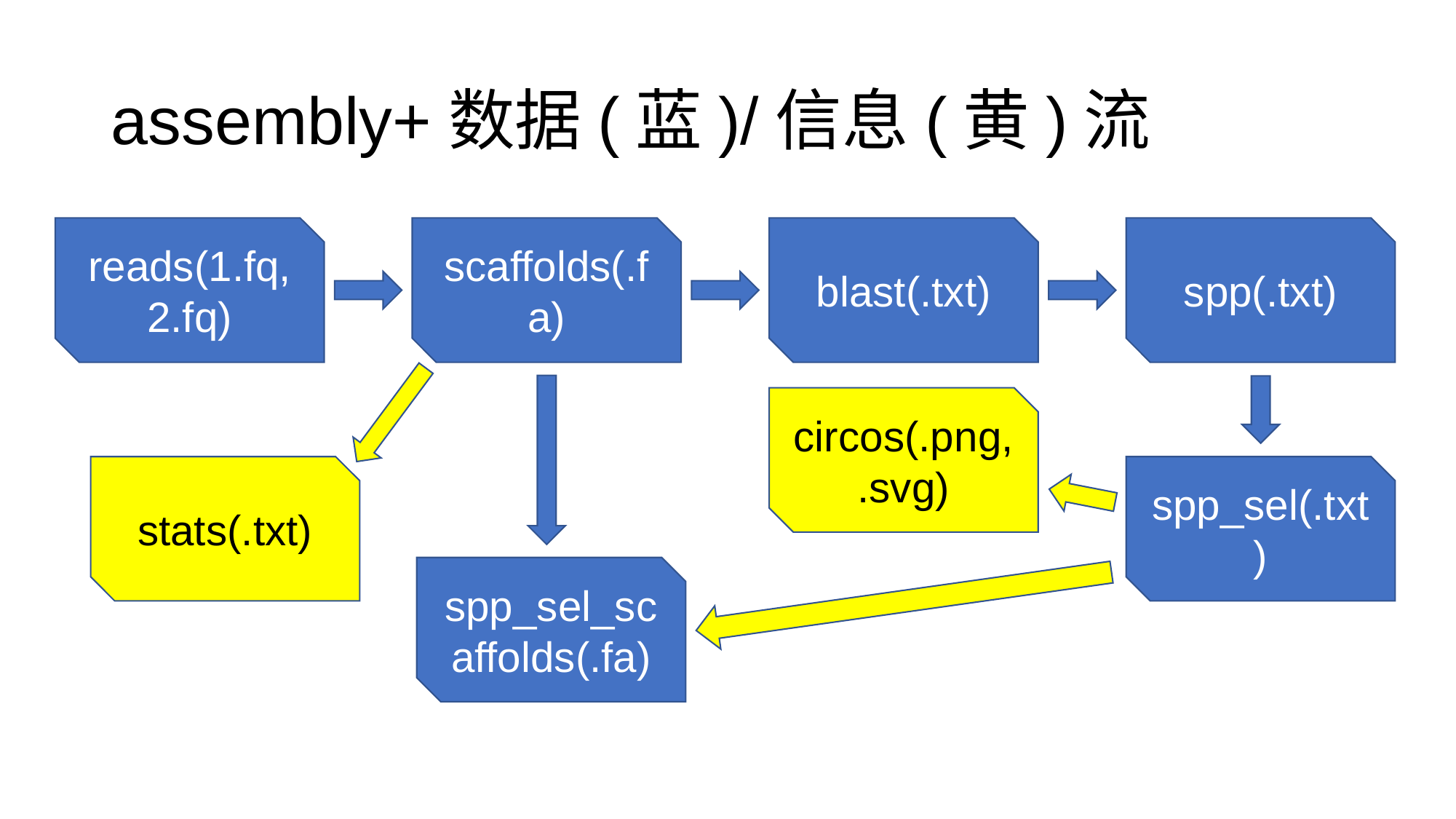

# assembly+数据(蓝)/信息(黄)流
reads(1.fq, 2.fq)
scaffolds(.fa)
blast(.txt)
spp(.txt)

circos(.png, .svg)

stats(.txt)
spp_sel(.txt)

spp_sel_scaffolds(.fa)